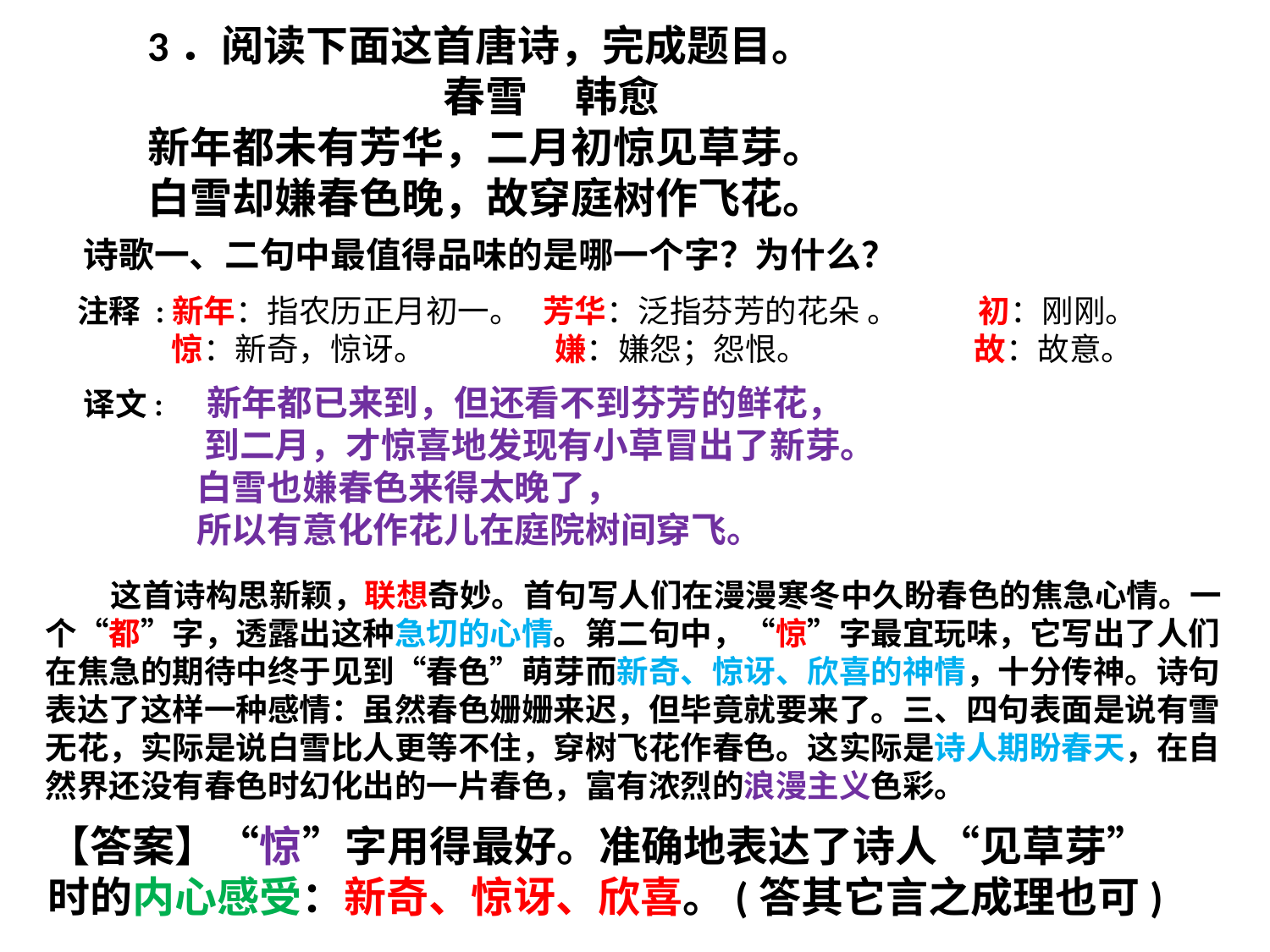

3．阅读下面这首唐诗，完成题目。
                              春雪     韩愈
新年都未有芳华，二月初惊见草芽。
白雪却嫌春色晚，故穿庭树作飞花。
诗歌一、二句中最值得品味的是哪一个字？为什么？
注释 :新年：指农历正月初一。   芳华：泛指芬芳的花朵 。           初：刚刚。
            惊：新奇，惊讶。                  嫌：嫌怨；怨恨。                       故：故意。
译文:     新年都已来到，但还看不到芬芳的鲜花，
              到二月，才惊喜地发现有小草冒出了新芽。
             白雪也嫌春色来得太晚了，
             所以有意化作花儿在庭院树间穿飞。
        这首诗构思新颖，联想奇妙。首句写人们在漫漫寒冬中久盼春色的焦急心情。一个“都”字，透露出这种急切的心情。第二句中，“惊”字最宜玩味，它写出了人们在焦急的期待中终于见到“春色”萌芽而新奇、惊讶、欣喜的神情，十分传神。诗句表达了这样一种感情：虽然春色姗姗来迟，但毕竟就要来了。三、四句表面是说有雪无花，实际是说白雪比人更等不住，穿树飞花作春色。这实际是诗人期盼春天，在自然界还没有春色时幻化出的一片春色，富有浓烈的浪漫主义色彩。
【答案】“惊”字用得最好。准确地表达了诗人“见草芽”时的内心感受：新奇、惊讶、欣喜。(答其它言之成理也可)